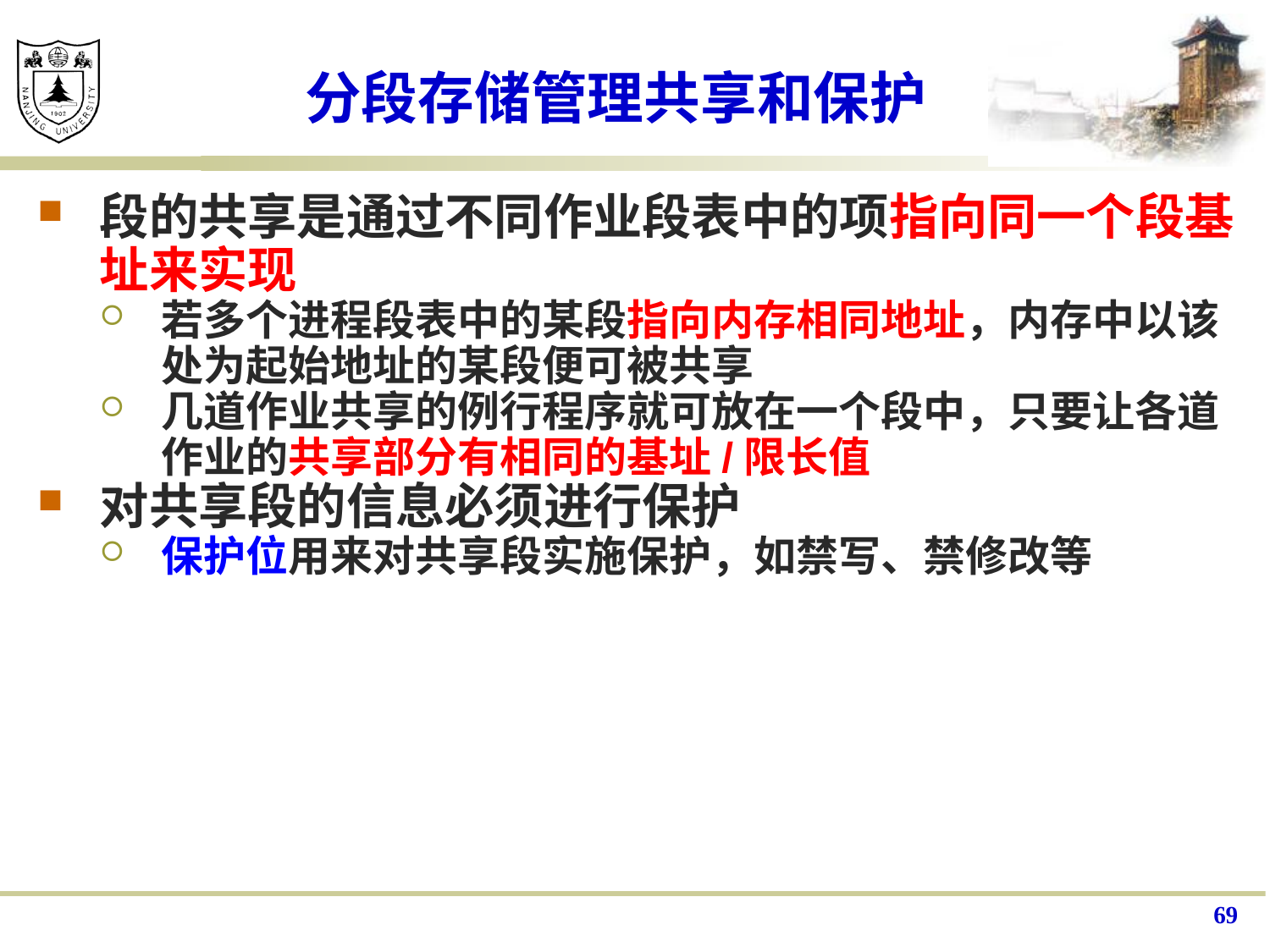

# 分段存储管理共享和保护
段的共享是通过不同作业段表中的项指向同一个段基址来实现
若多个进程段表中的某段指向内存相同地址，内存中以该处为起始地址的某段便可被共享
几道作业共享的例行程序就可放在一个段中，只要让各道作业的共享部分有相同的基址/限长值
对共享段的信息必须进行保护
保护位用来对共享段实施保护，如禁写、禁修改等

69